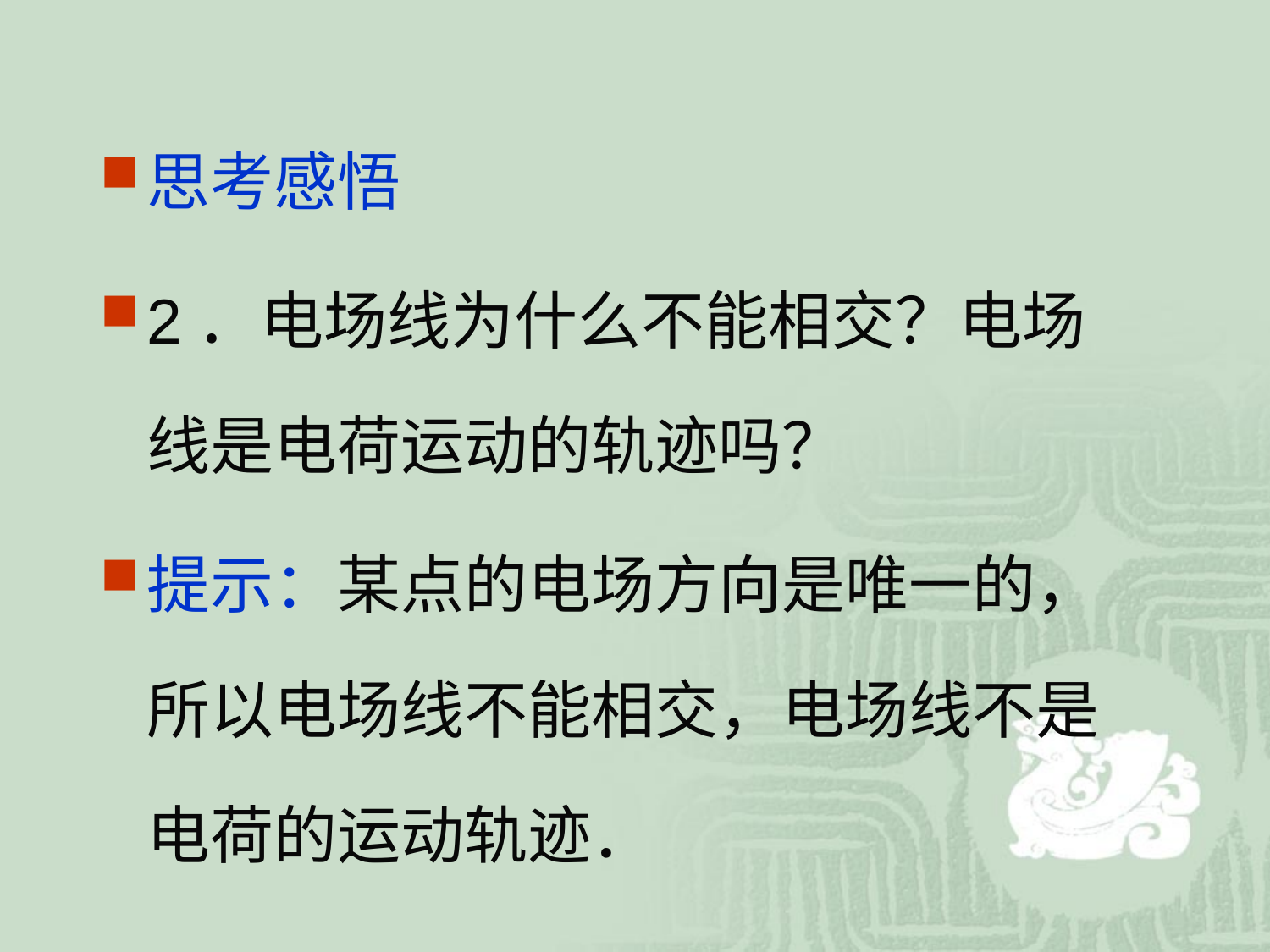

思考感悟
2．电场线为什么不能相交？电场线是电荷运动的轨迹吗？
提示：某点的电场方向是唯一的，所以电场线不能相交，电场线不是电荷的运动轨迹．